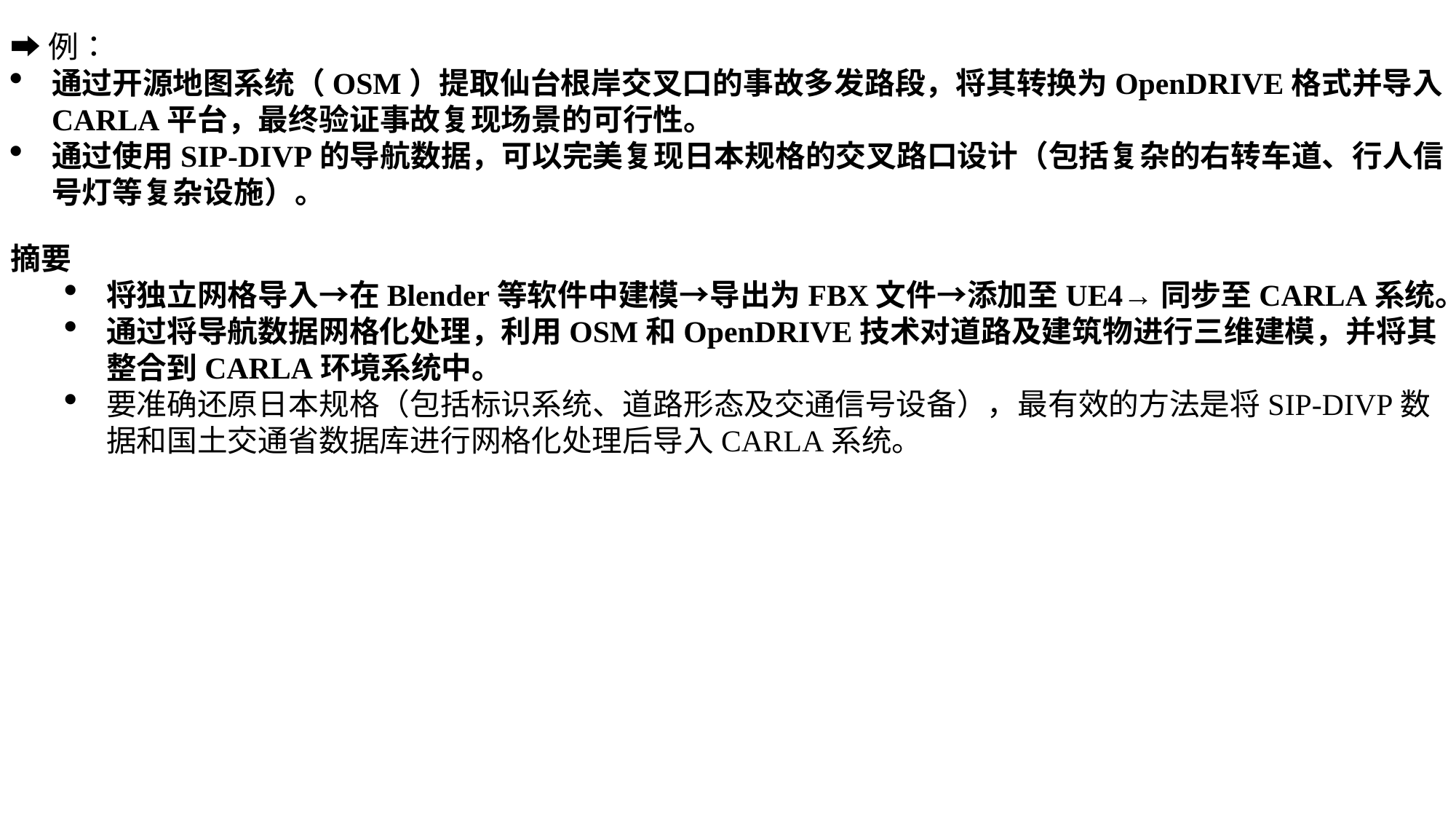

➡例：
通过开源地图系统（OSM）提取仙台根岸交叉口的事故多发路段，将其转换为OpenDRIVE格式并导入CARLA平台，最终验证事故复现场景的可行性。
通过使用SIP-DIVP的导航数据，可以完美复现日本规格的交叉路口设计（包括复杂的右转车道、行人信号灯等复杂设施）。
摘要
将独立网格导入→在Blender等软件中建模→导出为FBX文件→添加至UE4→同步至CARLA系统。
通过将导航数据网格化处理，利用OSM和OpenDRIVE技术对道路及建筑物进行三维建模，并将其整合到CARLA环境系统中。
要准确还原日本规格（包括标识系统、道路形态及交通信号设备），最有效的方法是将SIP-DIVP数据和国土交通省数据库进行网格化处理后导入CARLA系统。